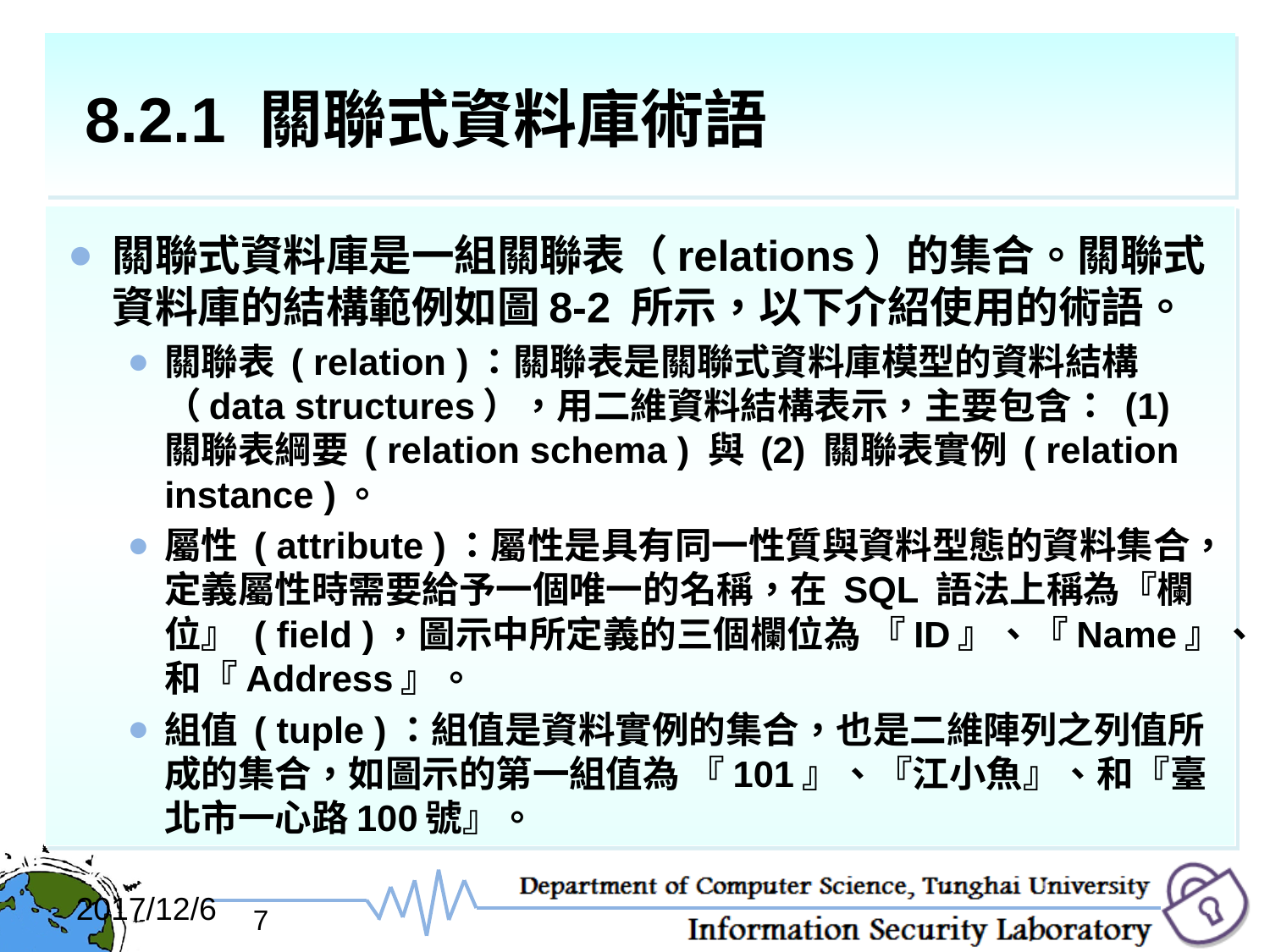

# 8.2.1 關聯式資料庫術語
關聯式資料庫是一組關聯表（relations）的集合。關聯式資料庫的結構範例如圖8-2 所示，以下介紹使用的術語。
關聯表 ( relation )：關聯表是關聯式資料庫模型的資料結構（data structures），用二維資料結構表示，主要包含： (1) 關聯表綱要 ( relation schema ) 與 (2) 關聯表實例 ( relation instance )。
屬性 ( attribute )：屬性是具有同一性質與資料型態的資料集合，定義屬性時需要給予一個唯一的名稱，在 SQL 語法上稱為『欄位』 ( field )，圖示中所定義的三個欄位為 『ID』、『Name』、和『Address』。
組值 ( tuple )：組值是資料實例的集合，也是二維陣列之列值所成的集合，如圖示的第一組值為 『101』、『江小魚』、和『臺北市一心路100號』。
2017/12/6
7